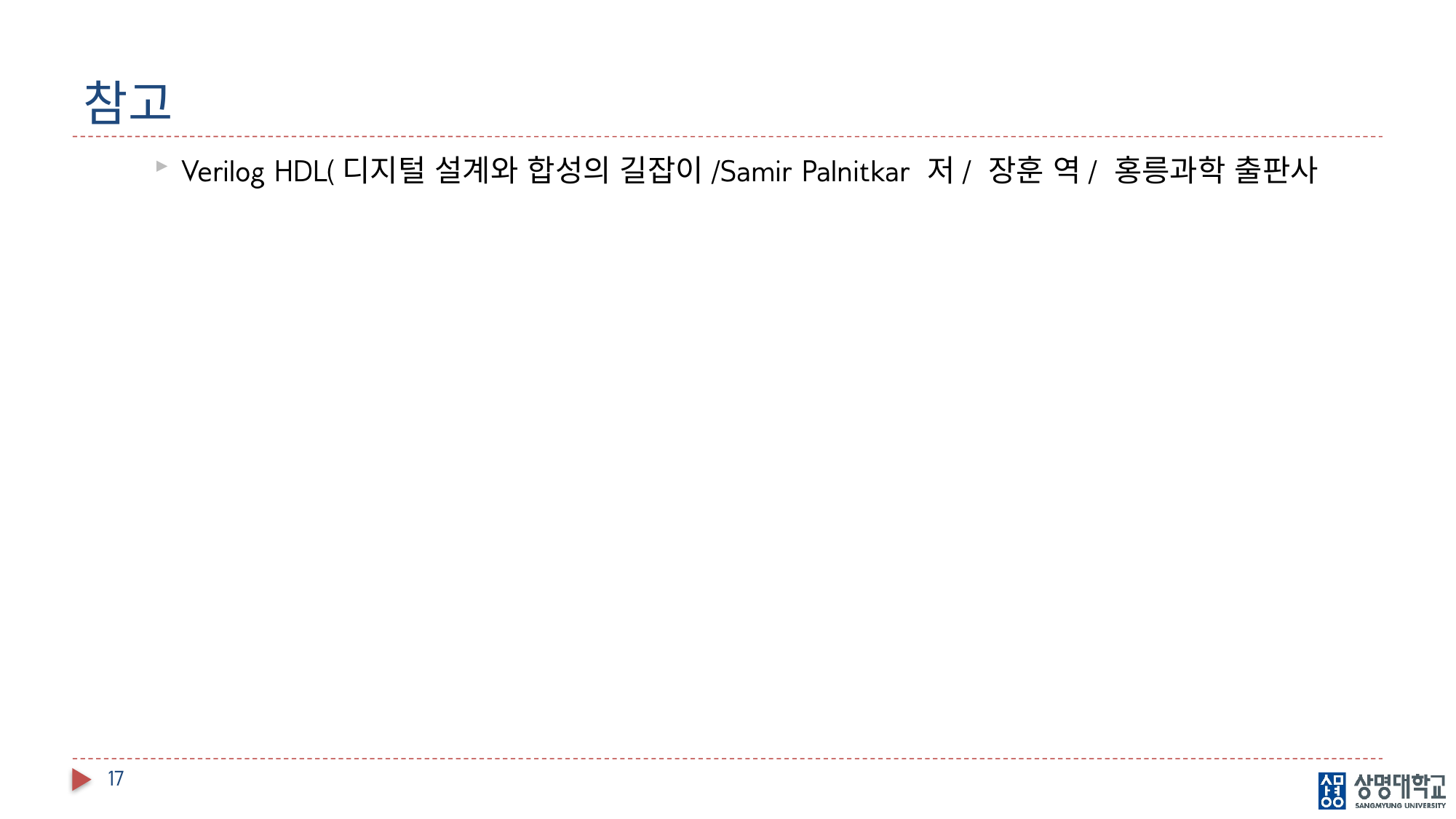

# 참고
Verilog HDL(디지털 설계와 합성의 길잡이/Samir Palnitkar 저/ 장훈 역/ 홍릉과학 출판사

17